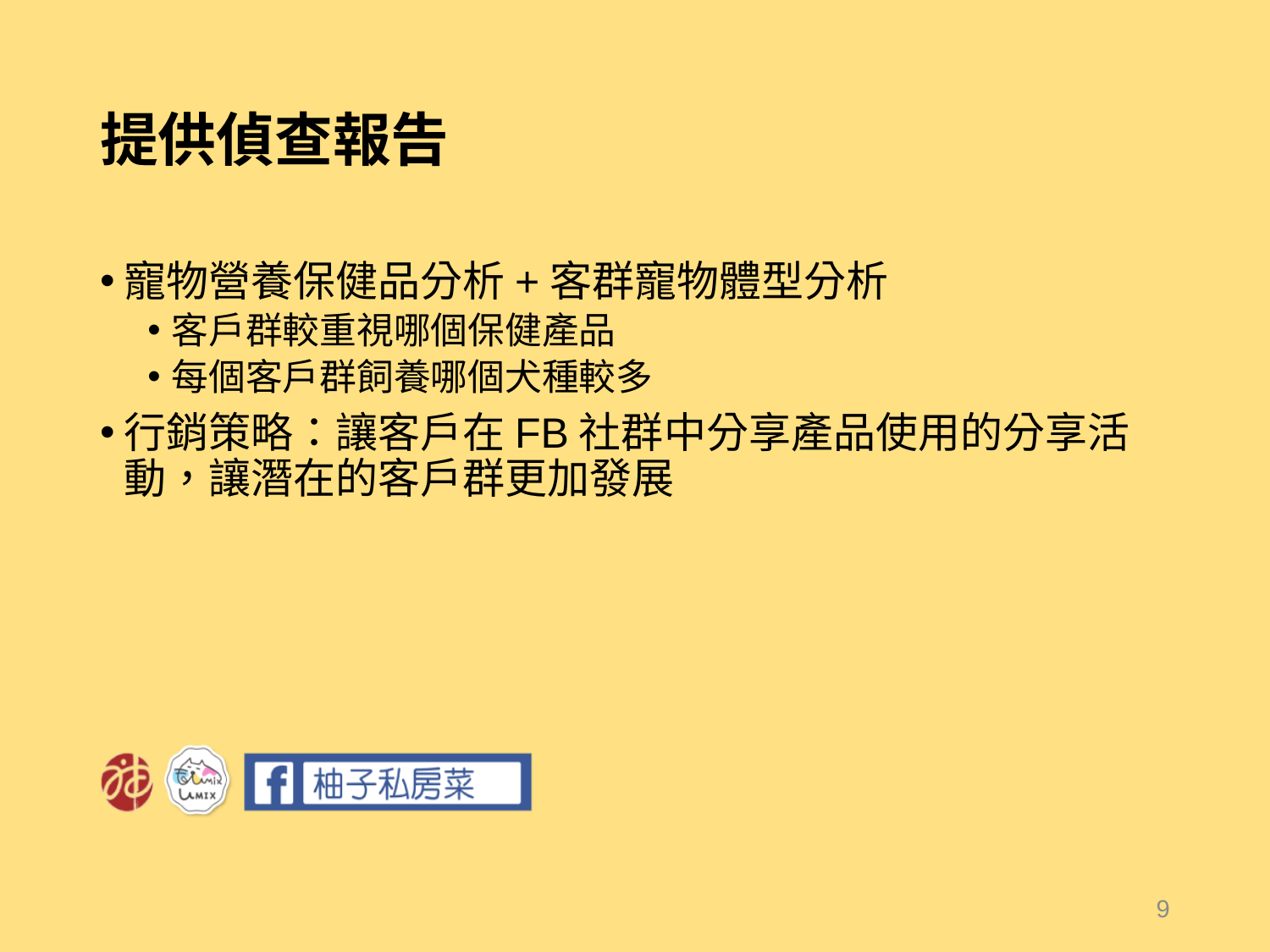

# 提供偵查報告
寵物營養保健品分析+客群寵物體型分析
客戶群較重視哪個保健產品
每個客戶群飼養哪個犬種較多
行銷策略：讓客戶在FB社群中分享產品使用的分享活動，讓潛在的客戶群更加發展
9